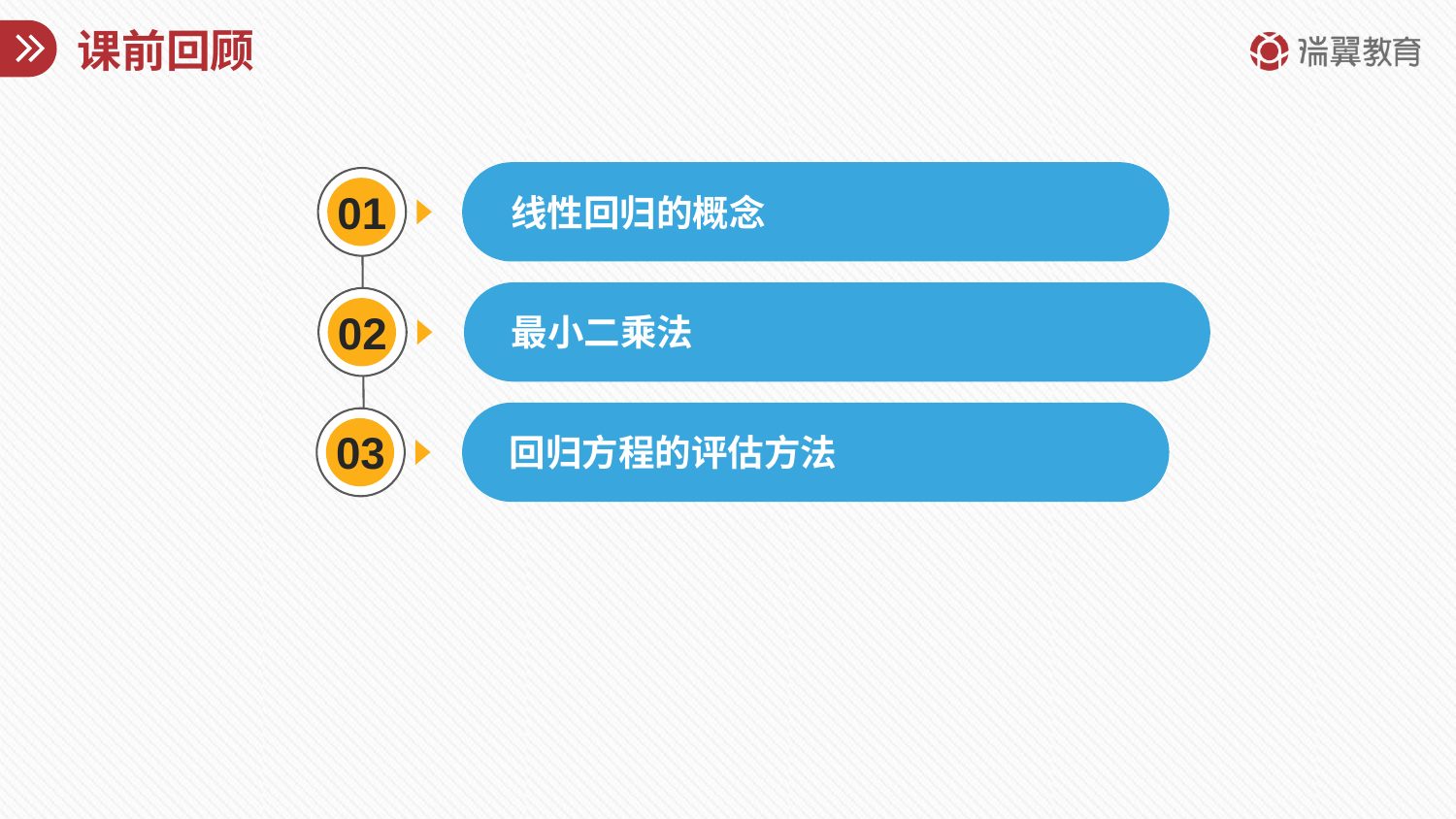

# 课前回顾

01

线性回归的概念

02

最小二乘法

03

回归方程的评估方法